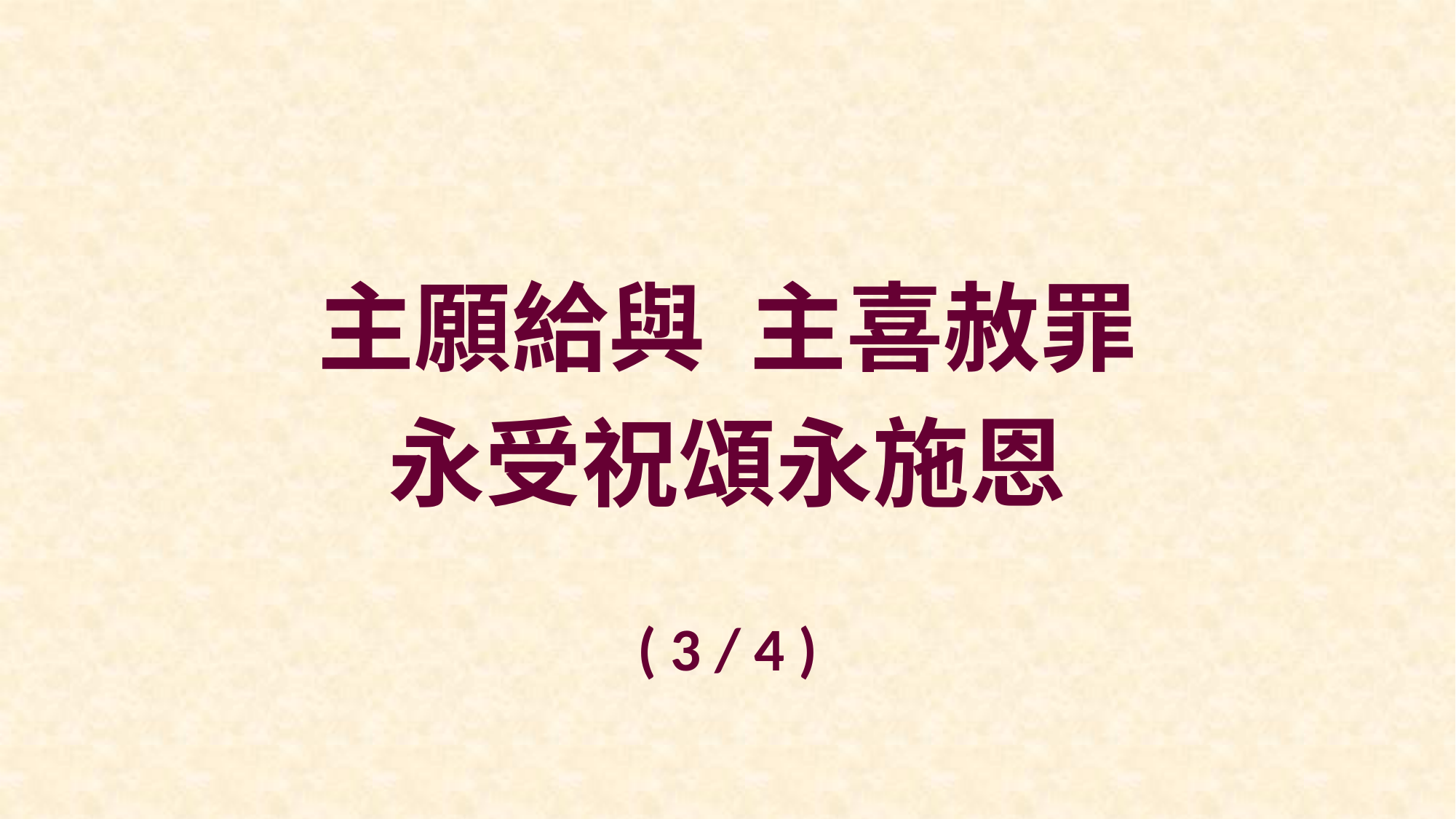

主願給與  主喜赦罪
永受祝頌永施恩
( 3 / 4 )